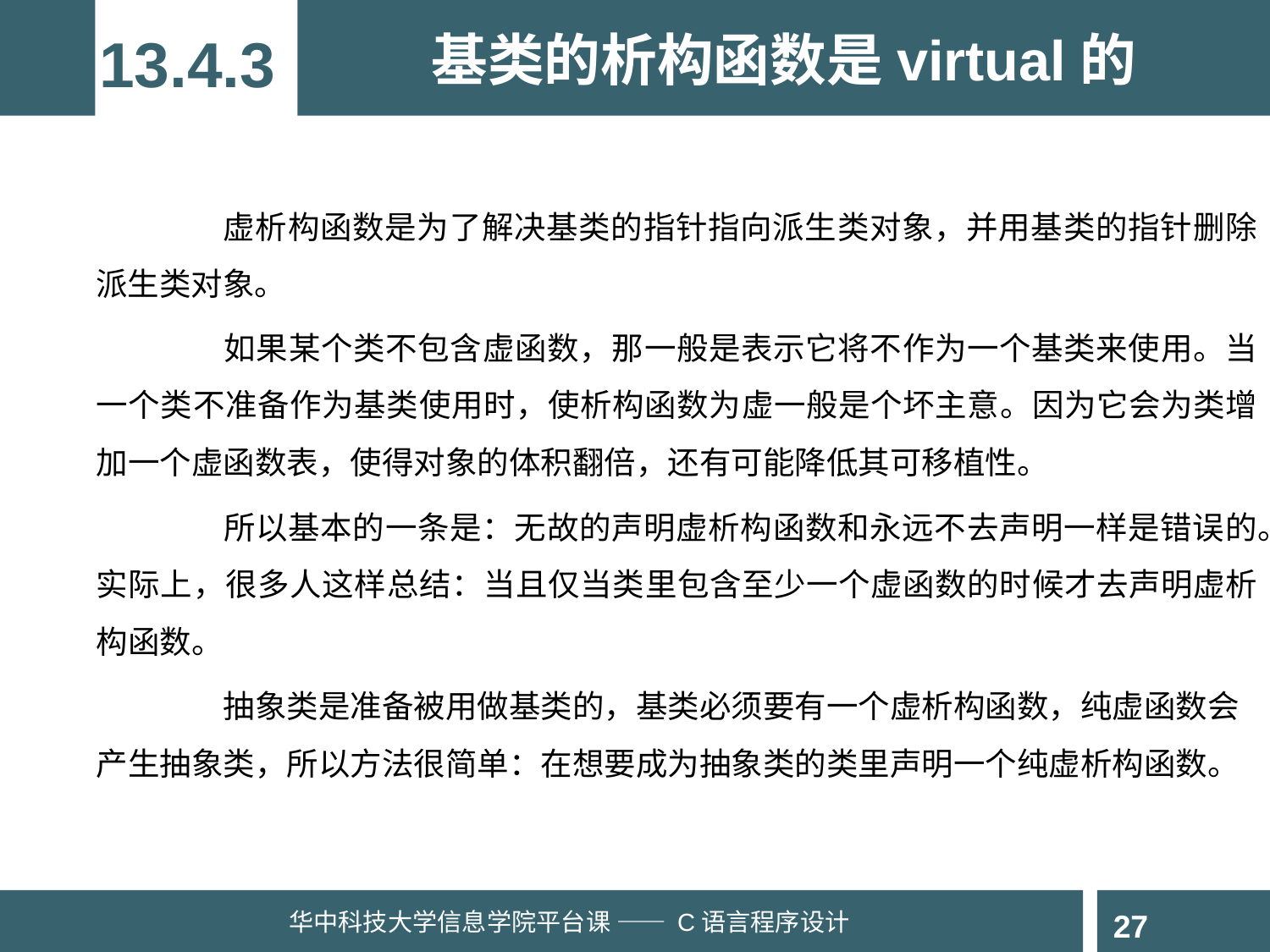

基类的析构函数是virtual的
13.4.3
	虚析构函数是为了解决基类的指针指向派生类对象，并用基类的指针删除派生类对象。
	如果某个类不包含虚函数，那一般是表示它将不作为一个基类来使用。当一个类不准备作为基类使用时，使析构函数为虚一般是个坏主意。因为它会为类增加一个虚函数表，使得对象的体积翻倍，还有可能降低其可移植性。
	所以基本的一条是：无故的声明虚析构函数和永远不去声明一样是错误的。实际上，很多人这样总结：当且仅当类里包含至少一个虚函数的时候才去声明虚析构函数。
	抽象类是准备被用做基类的，基类必须要有一个虚析构函数，纯虚函数会产生抽象类，所以方法很简单：在想要成为抽象类的类里声明一个纯虚析构函数。